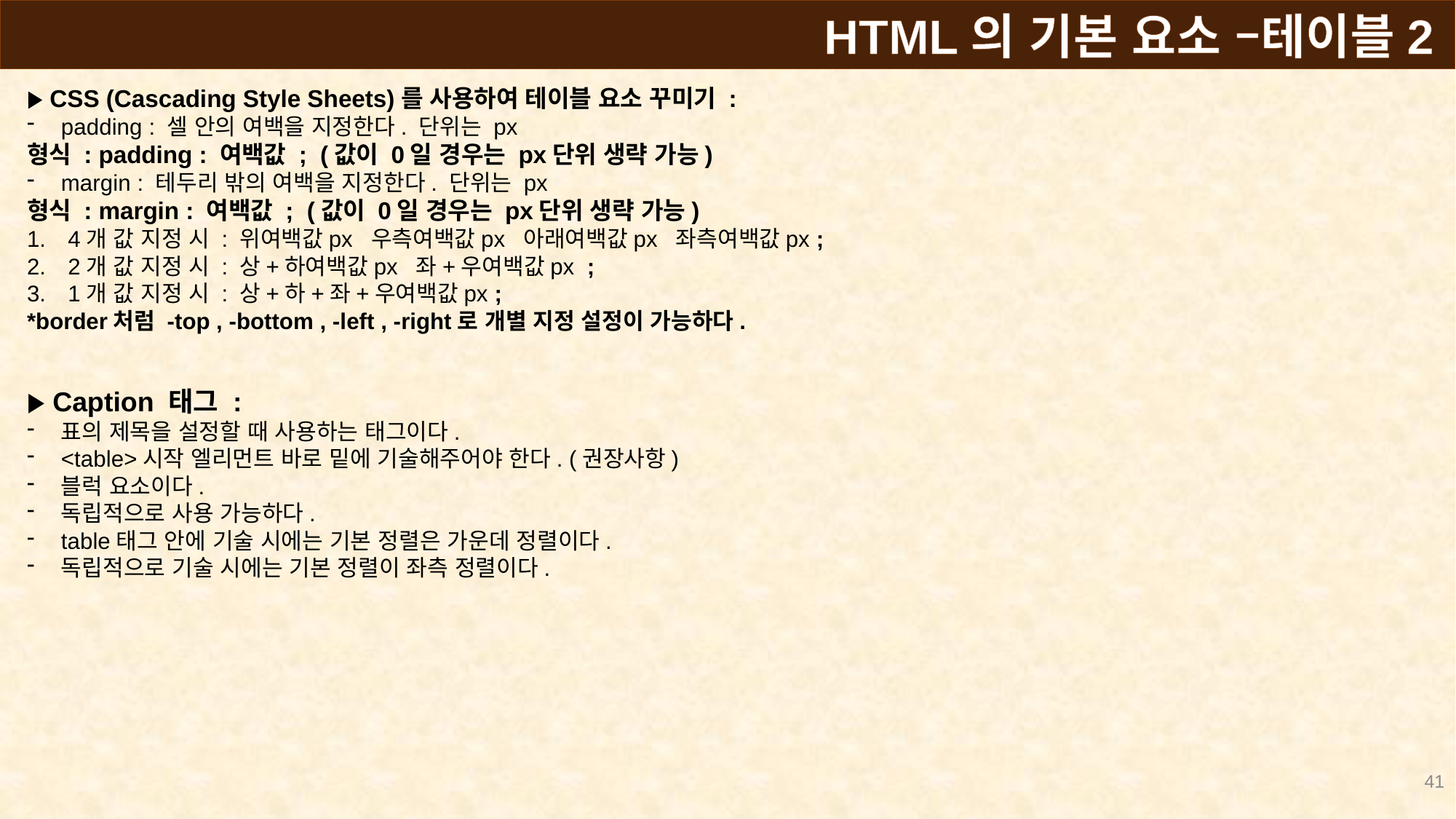

HTML의 기본 요소 –테이블2
▶ CSS (Cascading Style Sheets)를 사용하여 테이블 요소 꾸미기 :
padding : 셀 안의 여백을 지정한다. 단위는 px
형식 : padding : 여백값 ;  (값이 0일 경우는 px단위 생략 가능)
margin : 테두리 밖의 여백을 지정한다. 단위는 px
형식 : margin : 여백값 ;  (값이 0일 경우는 px단위 생략 가능)
4개 값 지정 시 : 위여백값px  우측여백값px  아래여백값px  좌측여백값px ;
2개 값 지정 시 : 상+하여백값px  좌+우여백값px  ;
1개 값 지정 시 : 상+하+좌+우여백값px ;
*border처럼 -top , -bottom , -left , -right로 개별 지정 설정이 가능하다.

▶ Caption 태그 :
표의 제목을 설정할 때 사용하는 태그이다.
<table>시작 엘리먼트 바로 밑에 기술해주어야 한다. (권장사항)
블럭 요소이다.
독립적으로 사용 가능하다.
table태그 안에 기술 시에는 기본 정렬은 가운데 정렬이다.
독립적으로 기술 시에는 기본 정렬이 좌측 정렬이다.
41